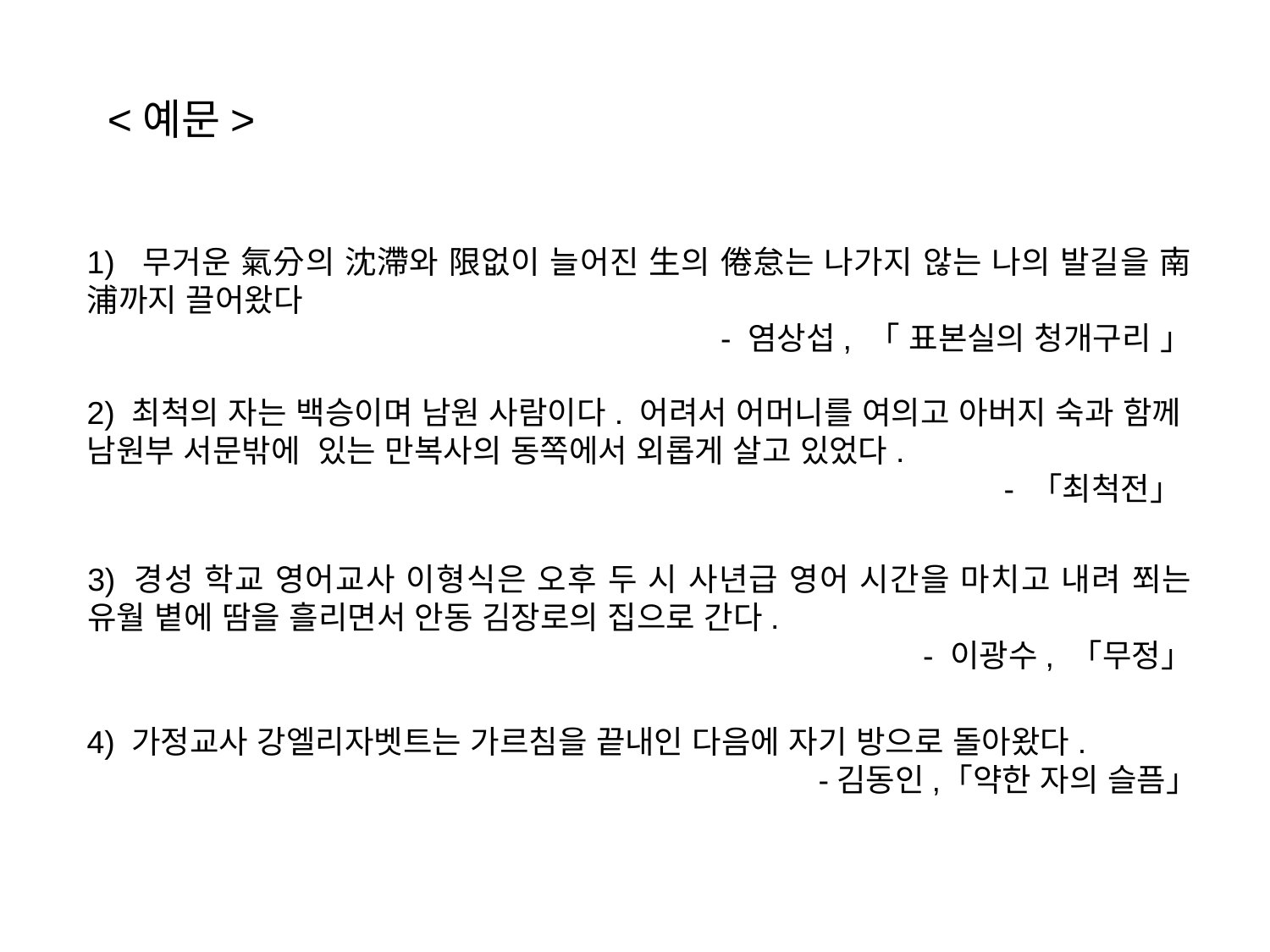

<예문>
1)  무거운 氣分의 沈滯와 限없이 늘어진 生의 倦怠는 나가지 않는 나의 발길을 南浦까지 끌어왔다
- 염상섭, 「 표본실의 청개구리 」
2) 최척의 자는 백승이며 남원 사람이다. 어려서 어머니를 여의고 아버지 숙과 함께 남원부 서문밖에  있는 만복사의 동쪽에서 외롭게 살고 있었다.
- 「최척전」
3) 경성 학교 영어교사 이형식은 오후 두 시 사년급 영어 시간을 마치고 내려 쬐는 유월 볕에 땀을 흘리면서 안동 김장로의 집으로 간다.
- 이광수, 「무정」
4) 가정교사 강엘리자벳트는 가르침을 끝내인 다음에 자기 방으로 돌아왔다.
-김동인, ｢약한 자의 슬픔｣